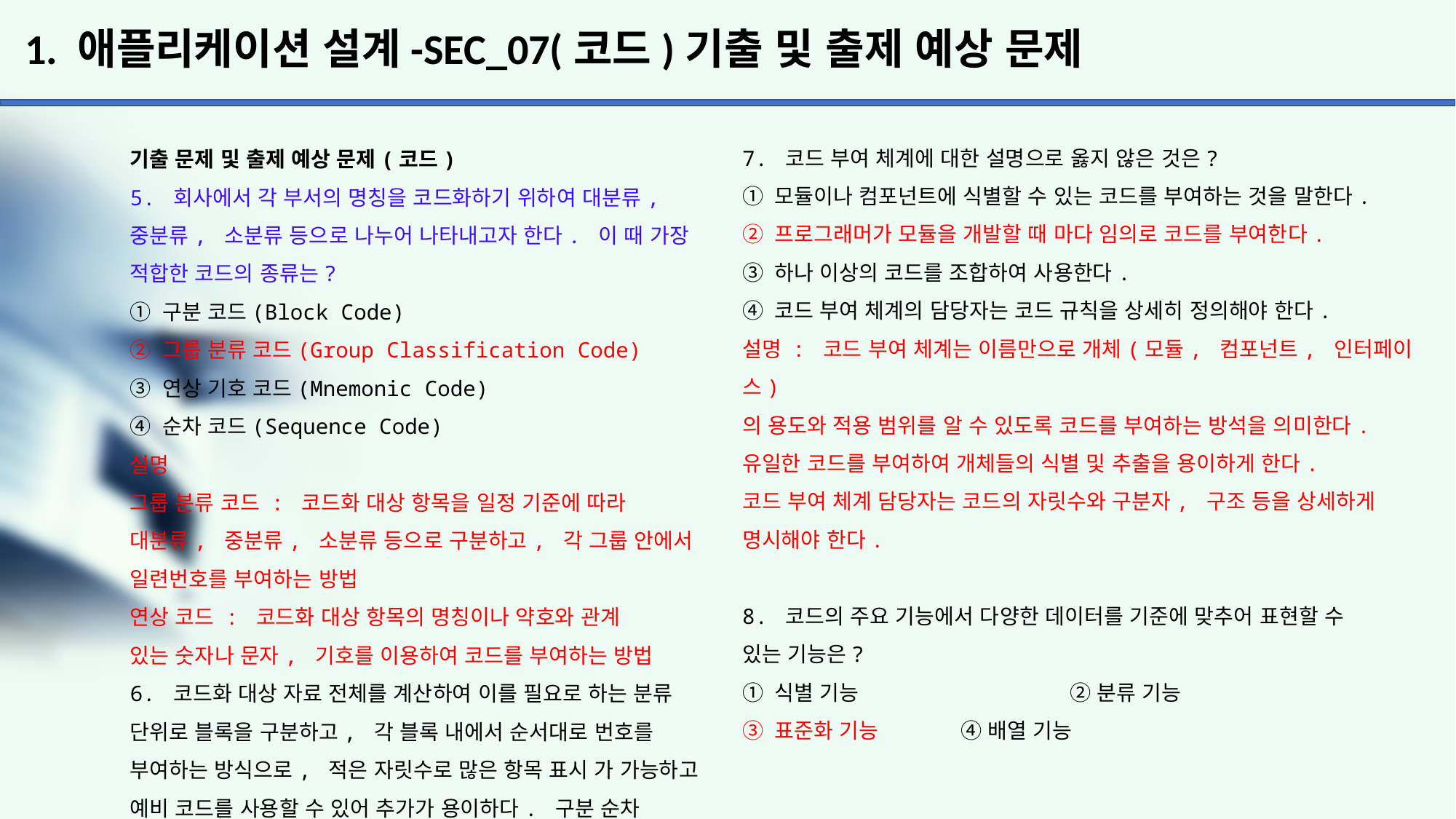

# 1. 애플리케이션 설계-SEC_07(코드)기출 및 출제 예상 문제
7. 코드 부여 체계에 대한 설명으로 옳지 않은 것은?
① 모듈이나 컴포넌트에 식별할 수 있는 코드를 부여하는 것을 말한다.
② 프로그래머가 모듈을 개발할 때 마다 임의로 코드를 부여한다.
③ 하나 이상의 코드를 조합하여 사용한다.
④ 코드 부여 체계의 담당자는 코드 규칙을 상세히 정의해야 한다.
설명 : 코드 부여 체계는 이름만으로 개체(모듈, 컴포넌트, 인터페이스)
의 용도와 적용 범위를 알 수 있도록 코드를 부여하는 방석을 의미한다.
유일한 코드를 부여하여 개체들의 식별 및 추출을 용이하게 한다.
코드 부여 체계 담당자는 코드의 자릿수와 구분자, 구조 등을 상세하게
명시해야 한다.

8. 코드의 주요 기능에서 다양한 데이터를 기준에 맞추어 표현할 수
있는 기능은?
① 식별 기능      		② 분류 기능
③ 표준화 기능       	④ 배열 기능

기출 문제 및 출제 예상 문제(코드)
5. 회사에서 각 부서의 명칭을 코드화하기 위하여 대분류, 중분류, 소분류 등으로 나누어 나타내고자 한다. 이 때 가장 적합한 코드의 종류는?
① 구분 코드(Block Code)
② 그룹 분류 코드(Group Classification Code)
③ 연상 기호 코드(Mnemonic Code)
④ 순차 코드(Sequence Code)
설명
그룹 분류 코드 : 코드화 대상 항목을 일정 기준에 따라
대분류, 중분류, 소분류 등으로 구분하고, 각 그룹 안에서
일련번호를 부여하는 방법
연상 코드 : 코드화 대상 항목의 명칭이나 약호와 관계
있는 숫자나 문자, 기호를 이용하여 코드를 부여하는 방법
6. 코드화 대상 자료 전체를 계산하여 이를 필요로 하는 분류 단위로 블록을 구분하고, 각 블록 내에서 순서대로 번호를 부여하는 방식으로, 적은 자릿수로 많은 항목 표시 가 가능하고 예비 코드를 사용할 수 있어 추가가 용이하다. 구분 순차 코드라고도 하는 이것을 무엇이라 하는가?
① 순차(Sequence) 코드
② 표의 숫자(Significant Digit) 코드
③ 블록(Block) 코드
④ 연상(Mnemonic) 코드